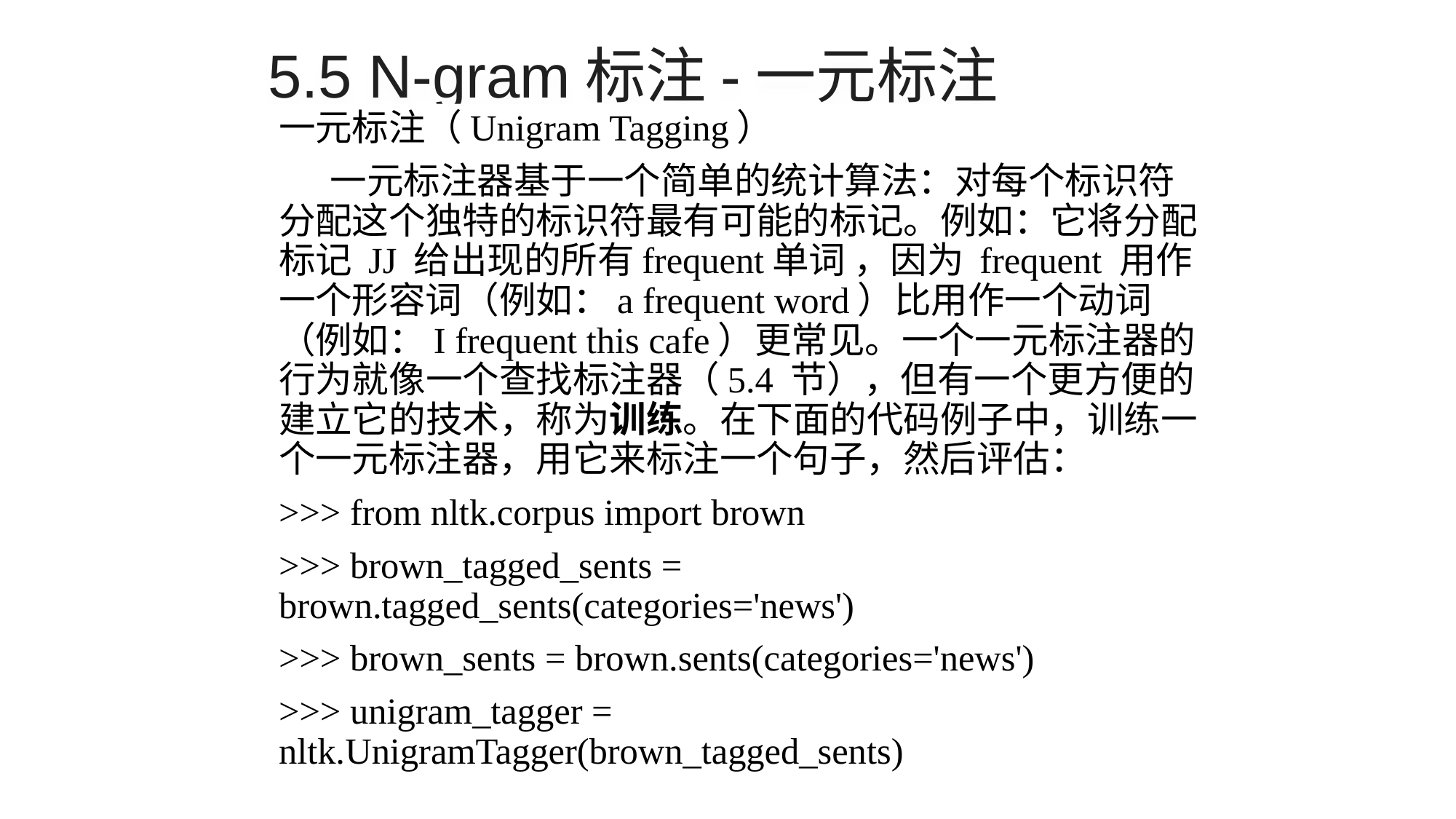

# 5.5 N-gram标注-一元标注
一元标注（Unigram Tagging）
一元标注器基于一个简单的统计算法：对每个标识符分配这个独特的标识符最有可能的标记。例如：它将分配标记 JJ 给出现的所有frequent单词 ，因为 frequent 用作一个形容词（例如：a frequent word）比用作一个动词（例如：I frequent this cafe）更常见。一个一元标注器的行为就像一个查找标注器（5.4 节），但有一个更方便的建立它的技术，称为训练。在下面的代码例子中，训练一个一元标注器，用它来标注一个句子，然后评估：
>>> from nltk.corpus import brown
>>> brown_tagged_sents = brown.tagged_sents(categories='news')
>>> brown_sents = brown.sents(categories='news')
>>> unigram_tagger = nltk.UnigramTagger(brown_tagged_sents)